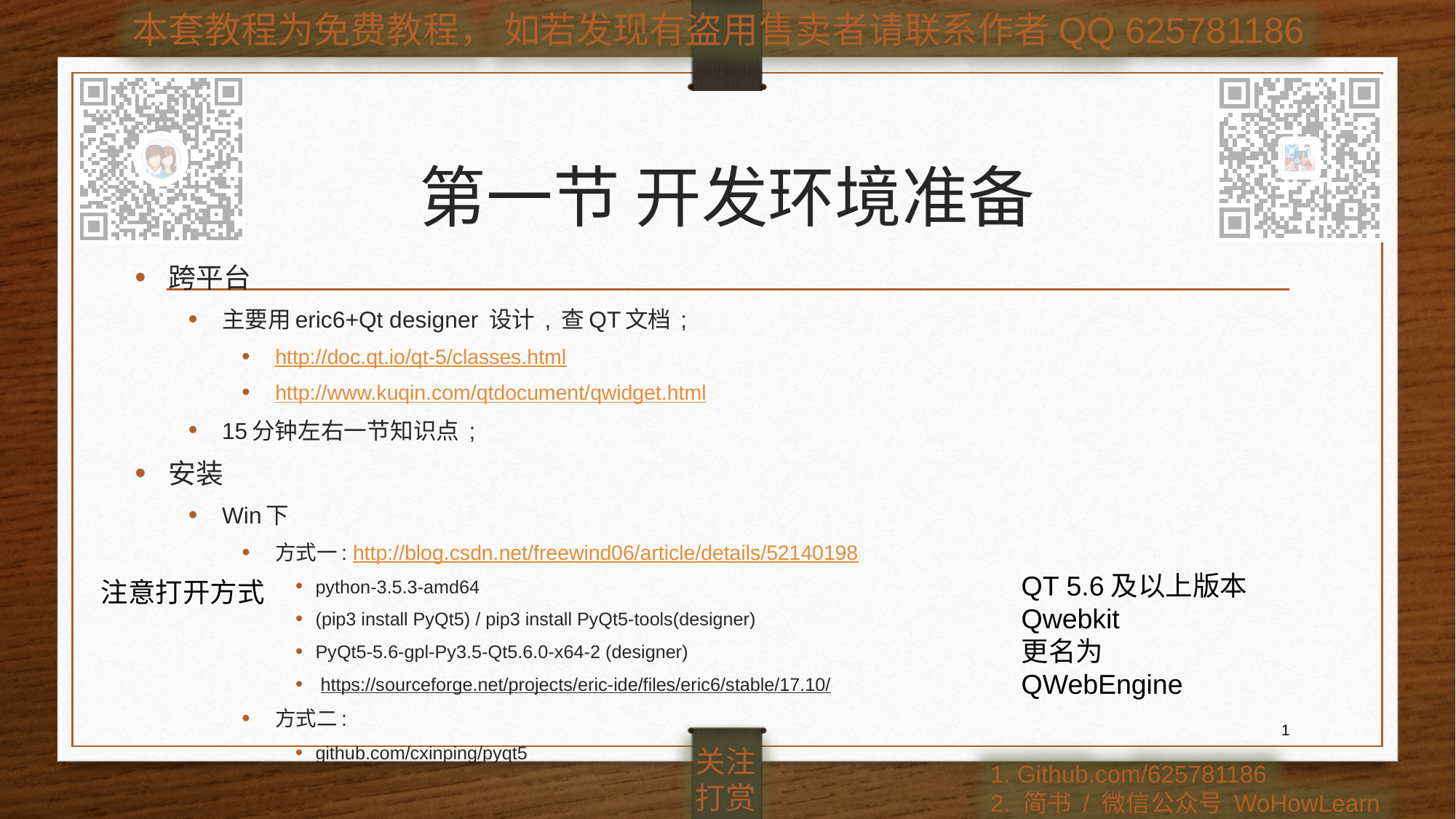

# 第一节 开发环境准备
跨平台
主要用eric6+Qt designer 设计 , 查QT文档 ;
http://doc.qt.io/qt-5/classes.html
http://www.kuqin.com/qtdocument/qwidget.html
15分钟左右一节知识点 ;
安装
Win下
方式一: http://blog.csdn.net/freewind06/article/details/52140198
python-3.5.3-amd64
(pip3 install PyQt5) / pip3 install PyQt5-tools(designer)
PyQt5-5.6-gpl-Py3.5-Qt5.6.0-x64-2 (designer)
 https://sourceforge.net/projects/eric-ide/files/eric6/stable/17.10/
方式二:
github.com/cxinping/pyqt5

QT 5.6及以上版本
Qwebkit
更名为
QWebEngine
注意打开方式
1